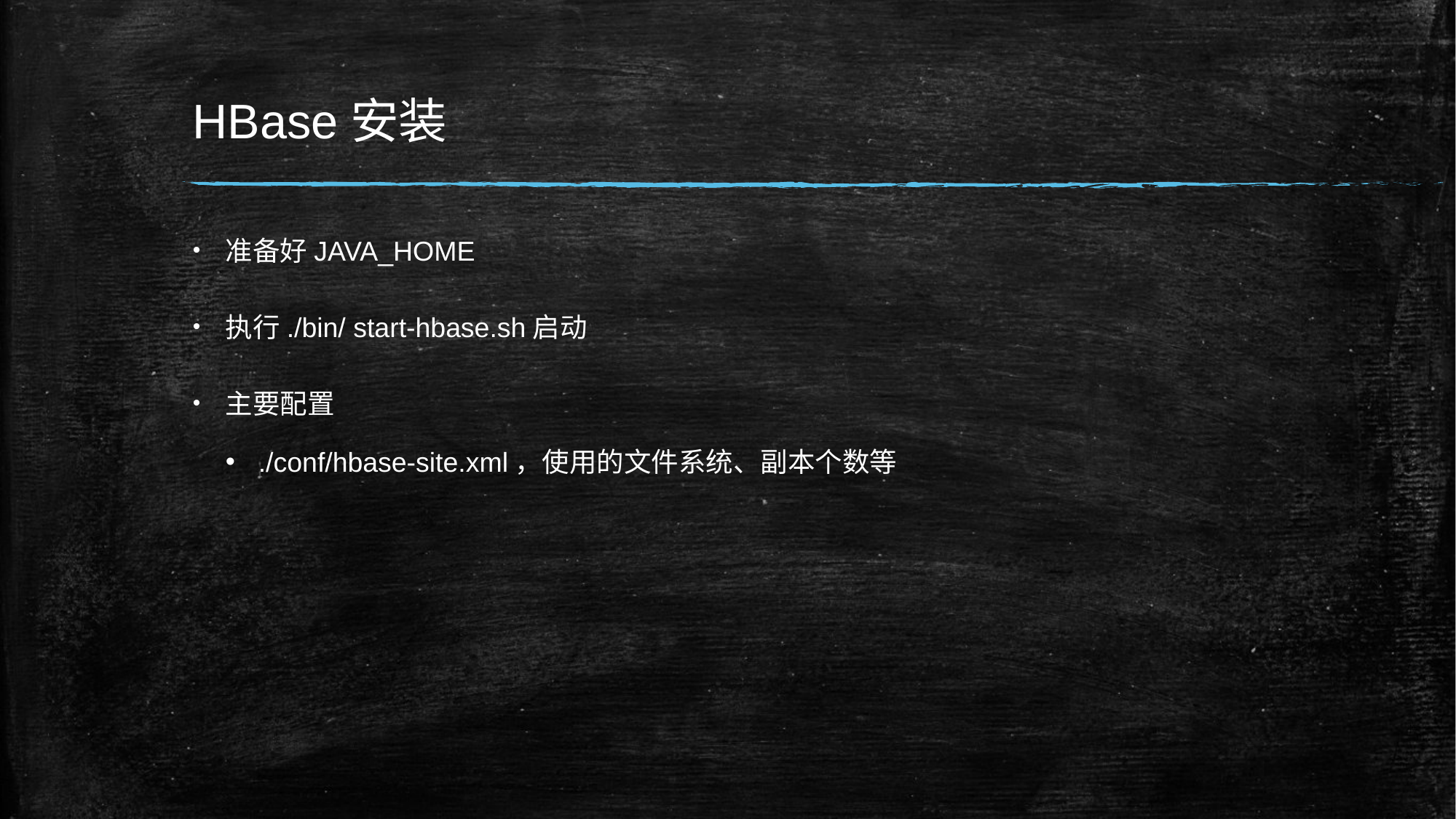

# HBase安装
准备好JAVA_HOME
执行./bin/ start-hbase.sh启动
主要配置
./conf/hbase-site.xml，使用的文件系统、副本个数等